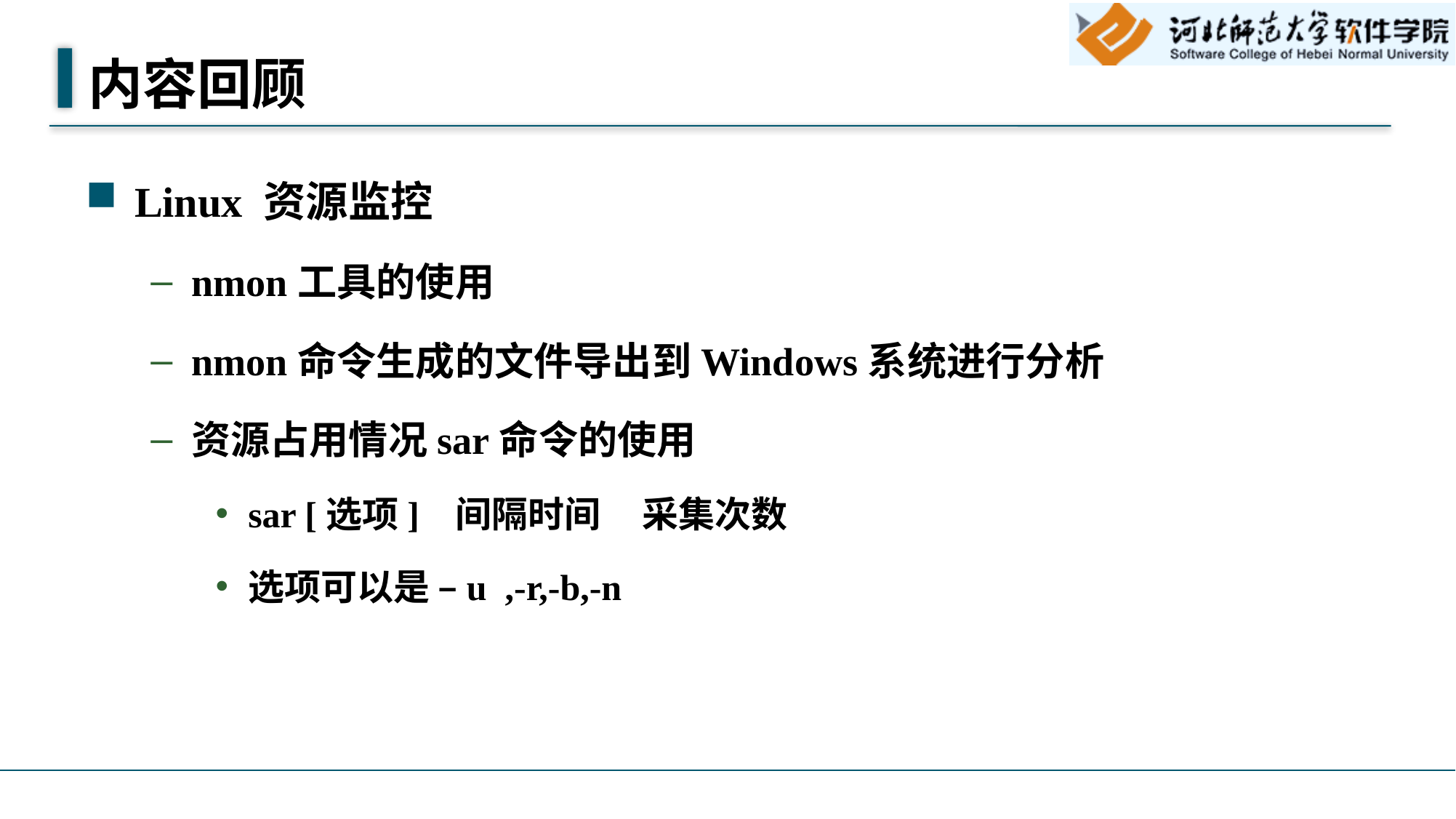

# 内容回顾
Linux 资源监控
nmon工具的使用
nmon命令生成的文件导出到Windows系统进行分析
资源占用情况sar命令的使用
sar [选项]   间隔时间     采集次数
选项可以是 –u  ,-r,-b,-n